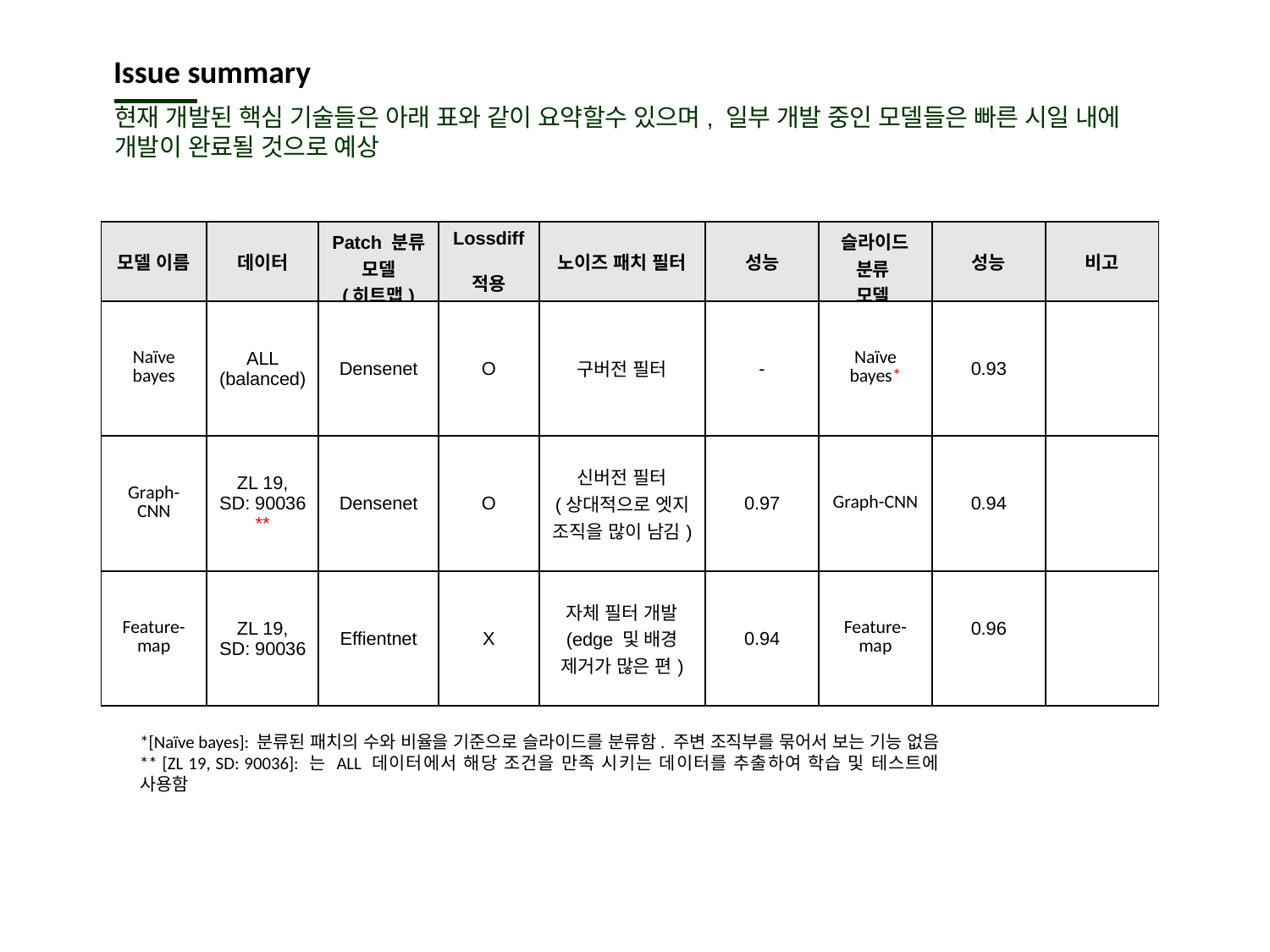

Issue summary
현재 개발된 핵심 기술들은 아래 표와 같이 요약할수 있으며, 일부 개발 중인 모델들은 빠른 시일 내에 개발이 완료될 것으로 예상
| 모델 이름 | 데이터 | Patch 분류 모델 (히트맵) | Lossdiff 적용 | 노이즈 패치 필터 | 성능 | 슬라이드 분류 모델 | 성능 | 비고 |
| --- | --- | --- | --- | --- | --- | --- | --- | --- |
| Naïve bayes | ALL (balanced) | Densenet | O | 구버전 필터 | - | Naïve bayes\* | 0.93 |  |
| Graph-CNN | ZL 19, SD: 90036 \*\* | Densenet | O | 신버전 필터 (상대적으로 엣지 조직을 많이 남김) | 0.97 | Graph-CNN | 0.94 |  |
| Feature-map | ZL 19, SD: 90036 | Effientnet | X | 자체 필터 개발 (edge 및 배경 제거가 많은 편) | 0.94 | Feature-map | 0.96 |  |
*[Naïve bayes]: 분류된 패치의 수와 비율을 기준으로 슬라이드를 분류함. 주변 조직부를 묶어서 보는 기능 없음
** [ZL 19, SD: 90036]: 는 ALL 데이터에서 해당 조건을 만족 시키는 데이터를 추출하여 학습 및 테스트에 사용함